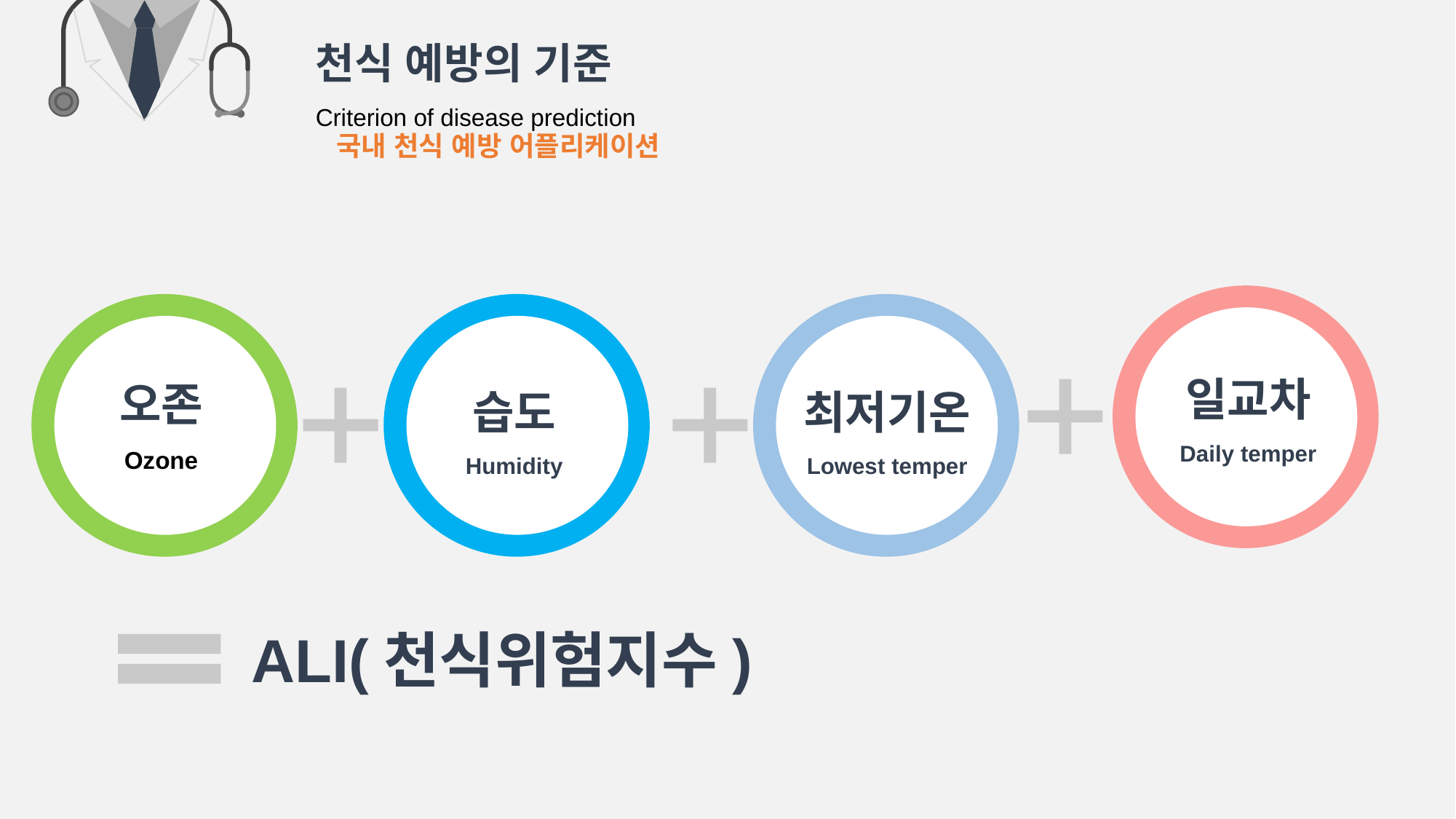

50%
CONTENTS A
천식 예방의 기준
Criterion of disease prediction
국내 천식 예방 어플리케이션

일교차
Daily temper
오존
Ozone
습도
Humidity
최저기온
Lowest temper

ALI(천식위험지수)